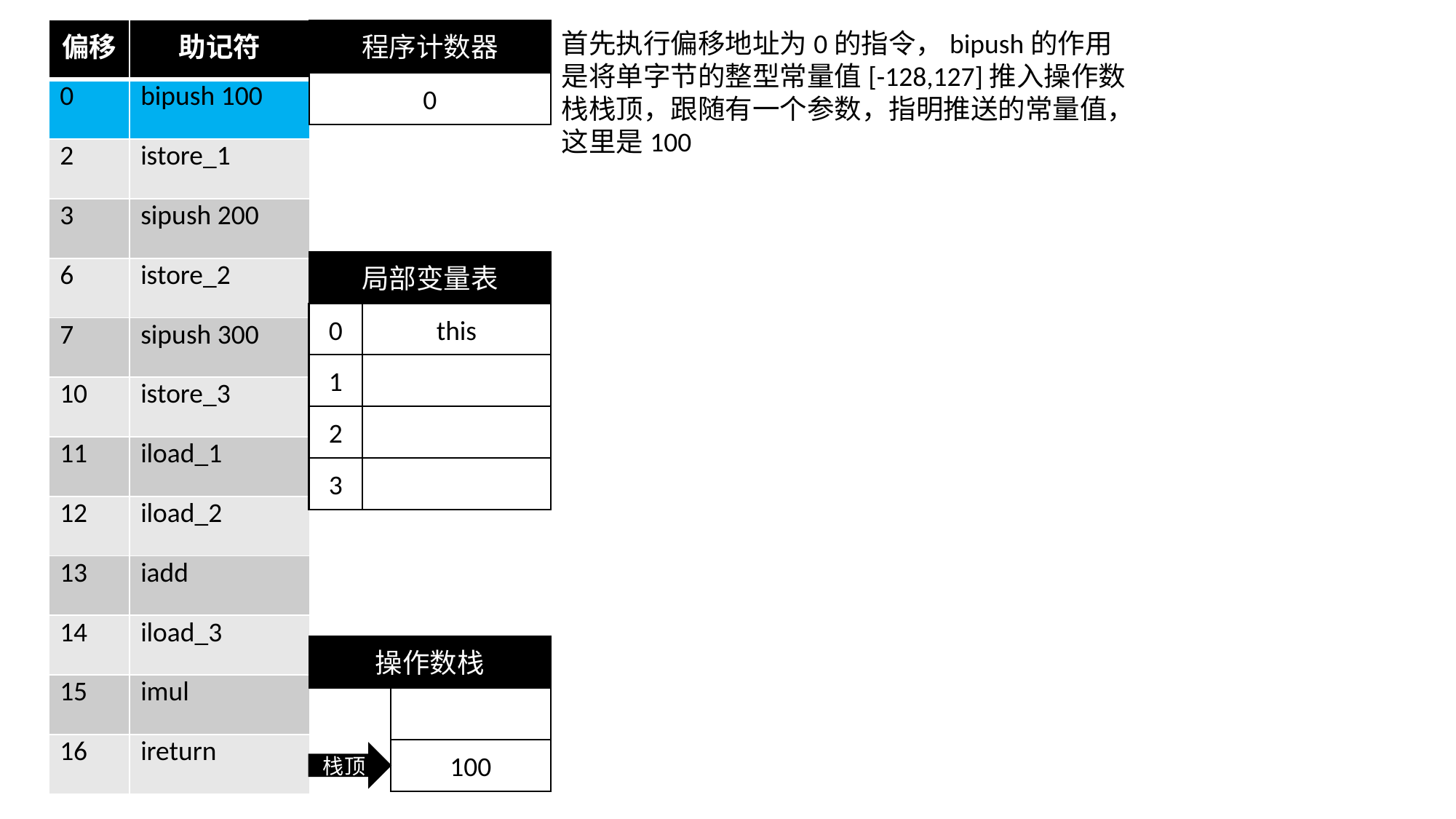

| 偏移 | 助记符 |
| --- | --- |
| 0 | bipush 100 |
| 2 | istore\_1 |
| 3 | sipush 200 |
| 6 | istore\_2 |
| 7 | sipush 300 |
| 10 | istore\_3 |
| 11 | iload\_1 |
| 12 | iload\_2 |
| 13 | iadd |
| 14 | iload\_3 |
| 15 | imul |
| 16 | ireturn |
程序计数器
0
首先执行偏移地址为0的指令，bipush的作用是将单字节的整型常量值[-128,127]推入操作数栈栈顶，跟随有一个参数，指明推送的常量值，这里是100
局部变量表
0
this
1

2

3

操作数栈

100
栈顶